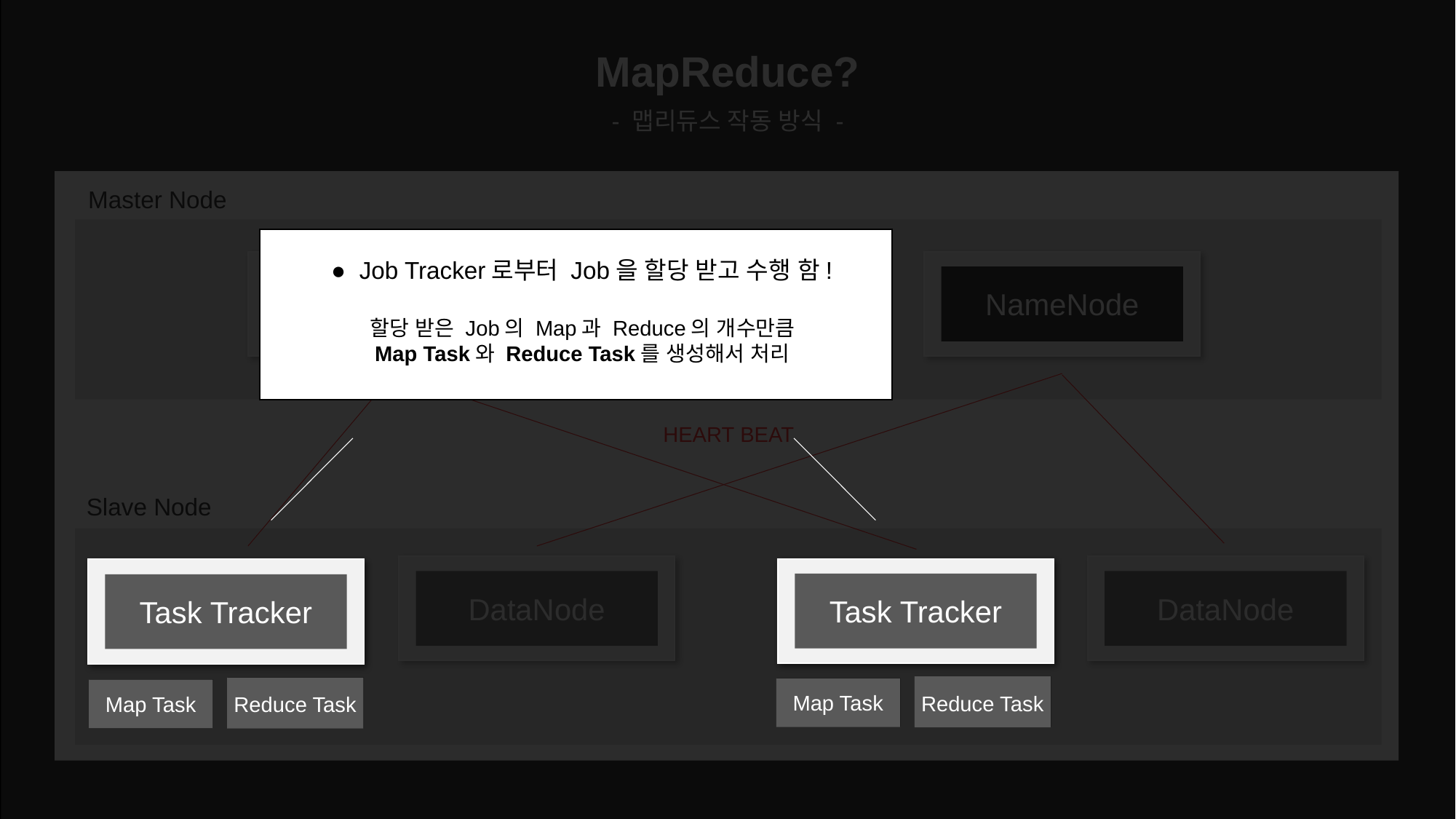

MapReduce?
- 맵리듀스 작동 방식 -

Master Node

●  Job Tracker로부터 Job을 할당 받고 수행 함!

Job Tracker

NameNode
할당 받은 Job의 Map과 Reduce의 개수만큼
Map Task와 Reduce Task를 생성해서 처리
HEART BEAT
Slave Node

DataNode

DataNode

Task Tracker

Task Tracker

Task Tracker

Task Tracker

Reduce Task

Reduce Task

Reduce Task

Reduce Task

Map Task

Map Task

Map Task

Map Task